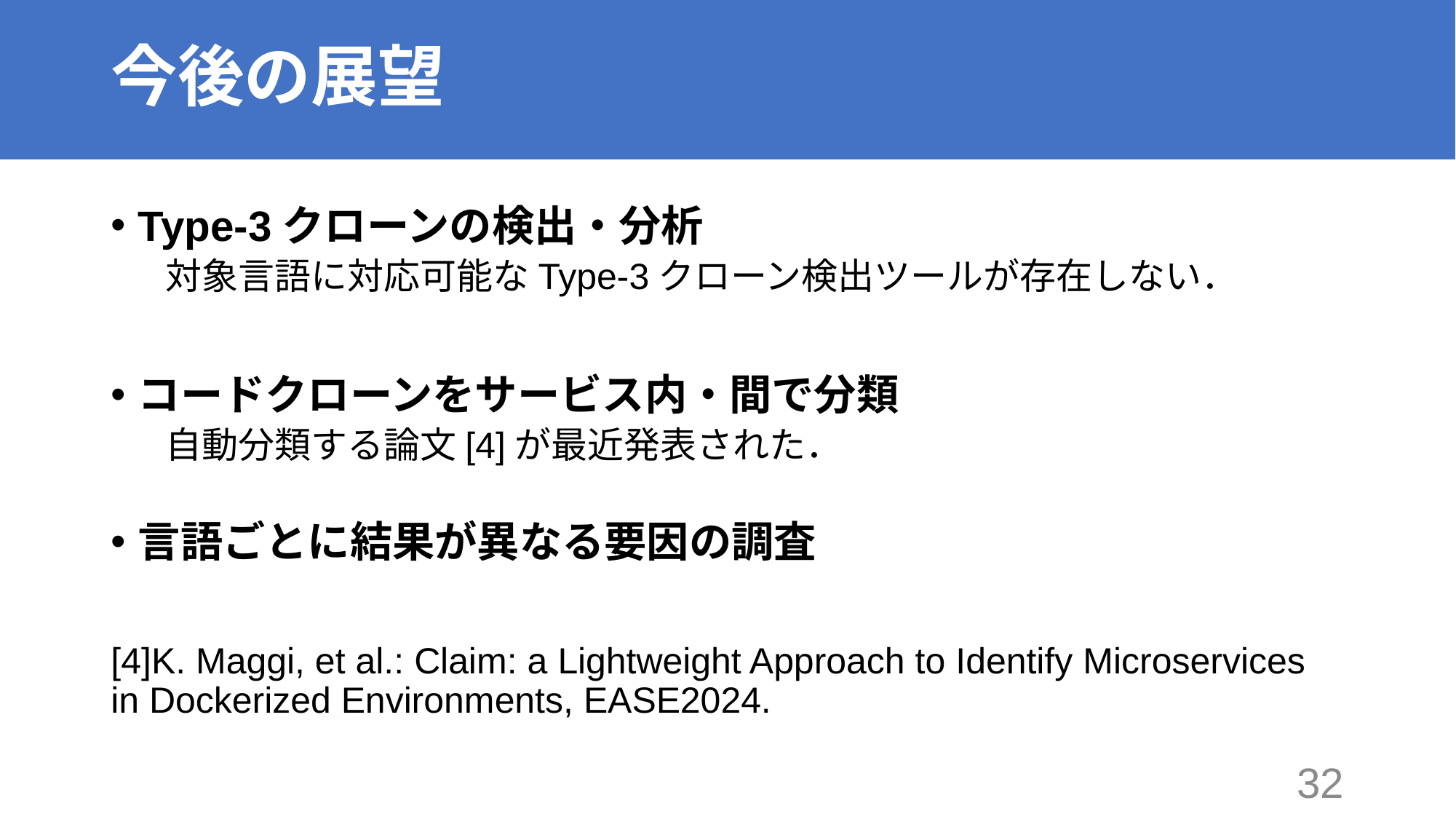

# 今後の展望
Type-3クローンの検出・分析
対象言語に対応可能なType-3クローン検出ツールが存在しない．

コードクローンをサービス内・間で分類
自動分類する論文[4]が最近発表された．
言語ごとに結果が異なる要因の調査

[4]K. Maggi, et al.: Claim: a Lightweight Approach to Identify Microservices in Dockerized Environments, EASE2024.
32